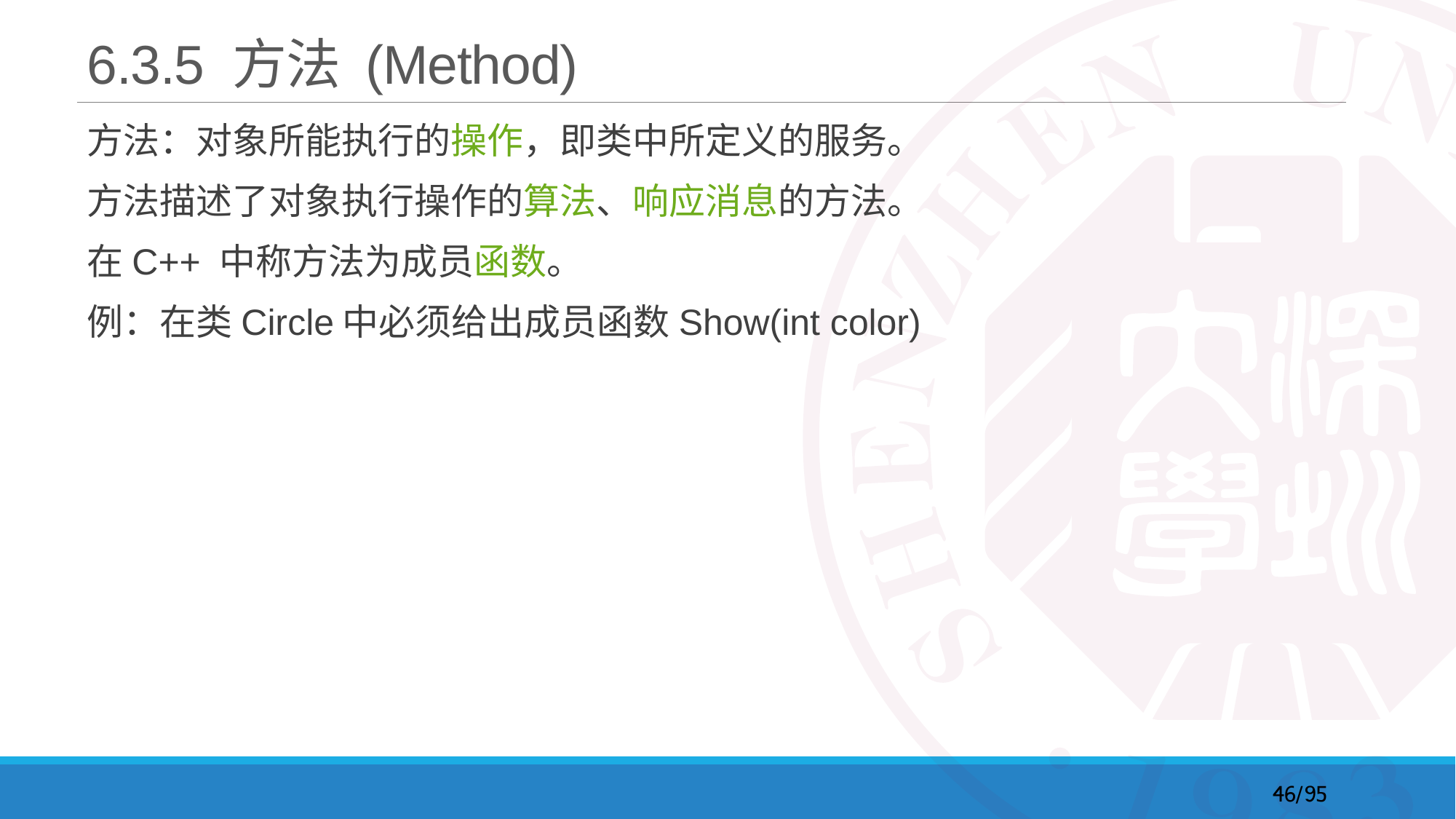

# 6.3.5 方法 (Method)
方法：对象所能执行的操作，即类中所定义的服务。
方法描述了对象执行操作的算法、响应消息的方法。
在C++ 中称方法为成员函数。
例：在类Circle中必须给出成员函数Show(int color)
46/95